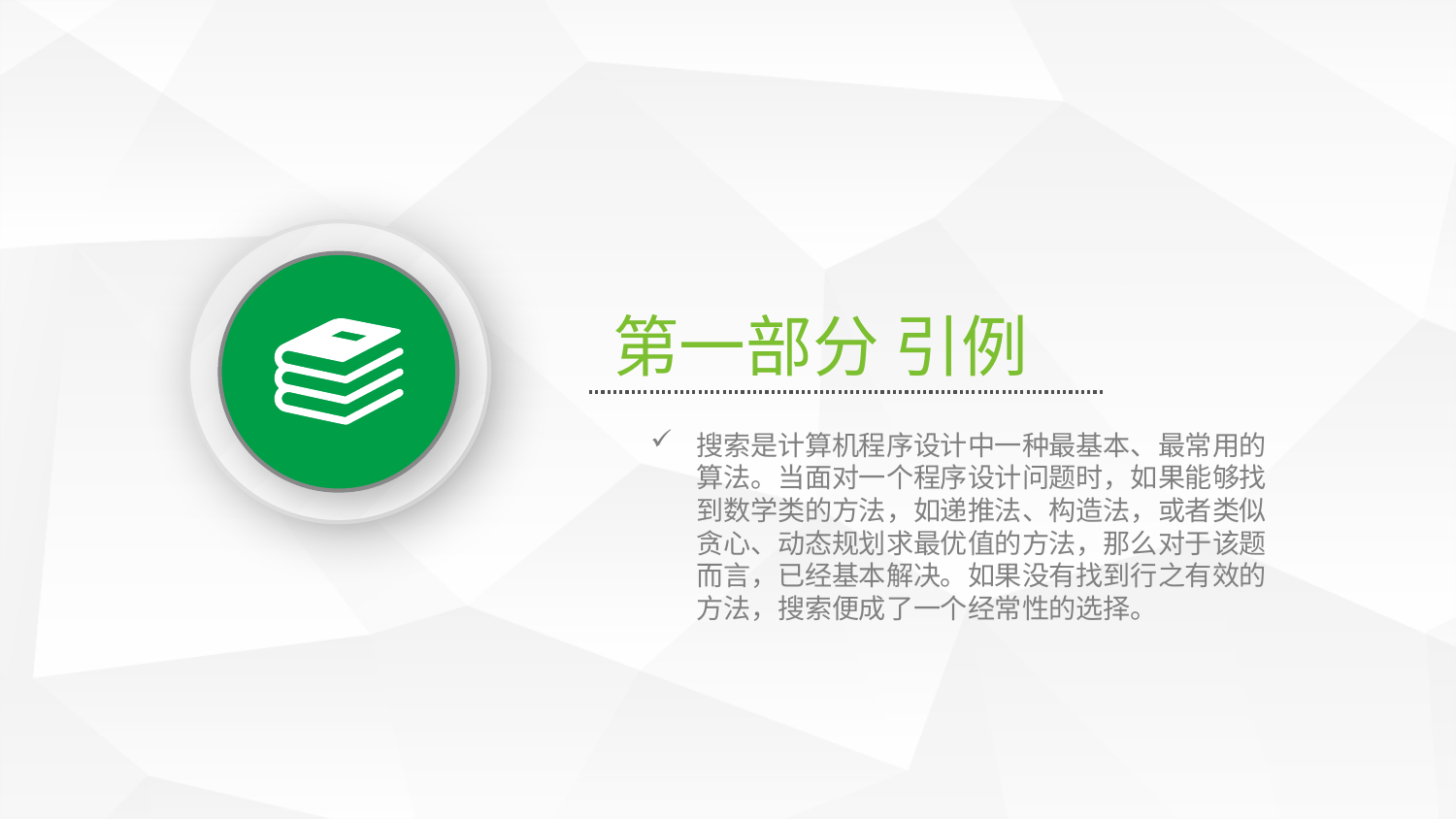

第一部分 引例

搜索是计算机程序设计中一种最基本、最常用的算法。当面对一个程序设计问题时，如果能够找到数学类的方法，如递推法、构造法，或者类似贪心、动态规划求最优值的方法，那么对于该题而言，已经基本解决。如果没有找到行之有效的方法，搜索便成了一个经常性的选择。